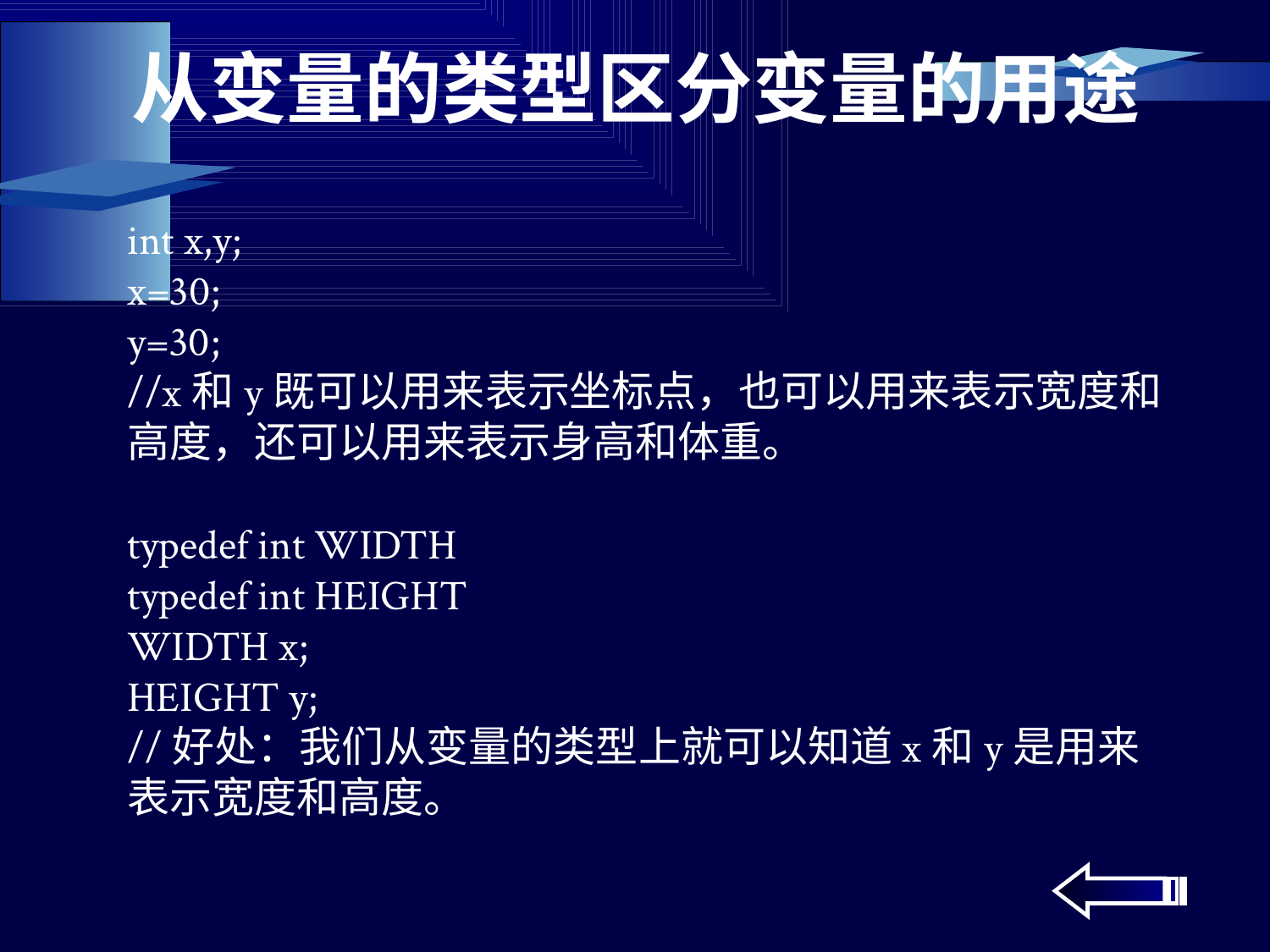

# 从变量的类型区分变量的用途
int x,y;
x=30;
y=30;
//x和y既可以用来表示坐标点，也可以用来表示宽度和高度，还可以用来表示身高和体重。

typedef int WIDTH
typedef int HEIGHT
WIDTH x;
HEIGHT y;
//好处：我们从变量的类型上就可以知道x和y是用来表示宽度和高度。